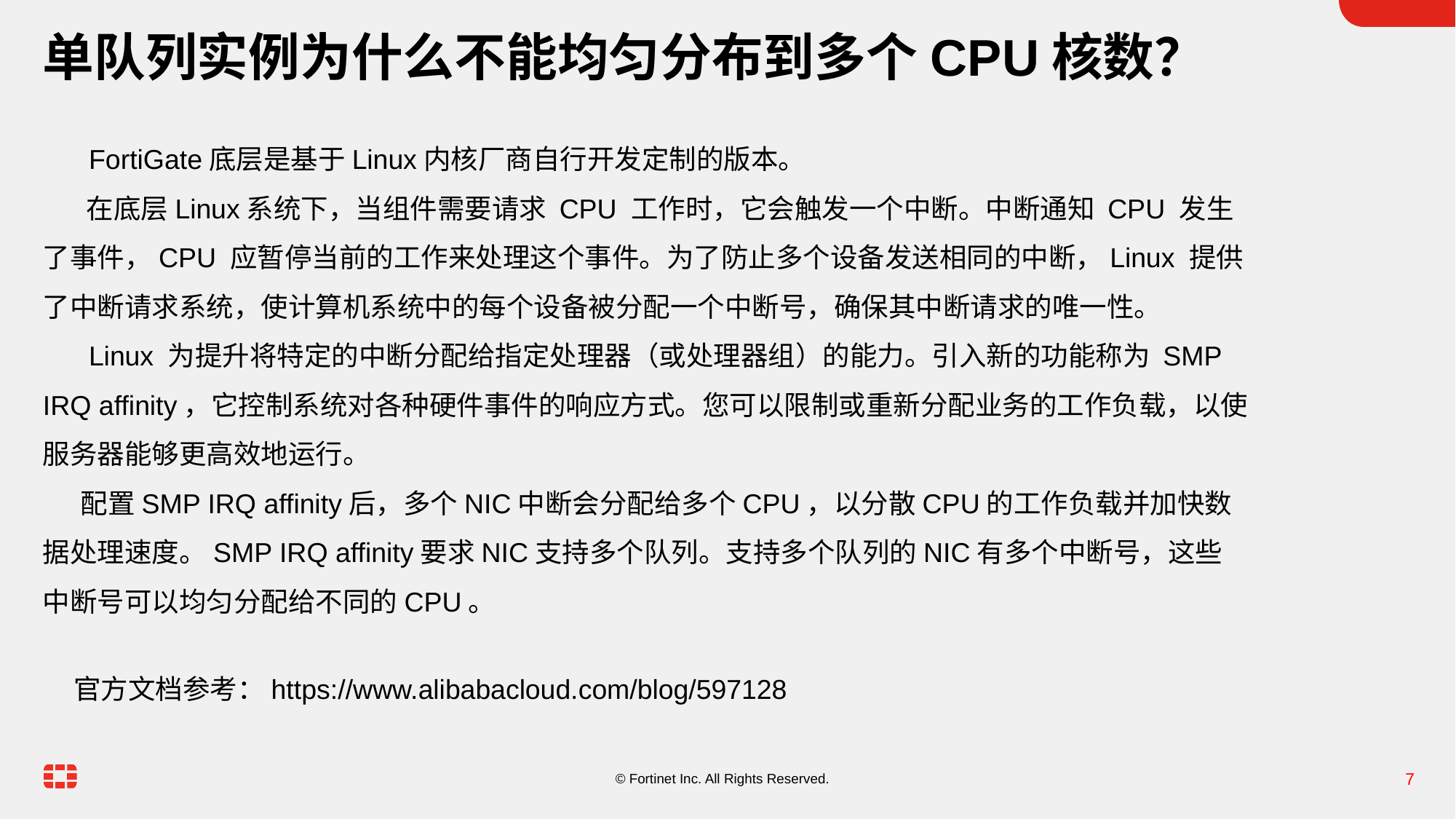

# 单队列实例为什么不能均匀分布到多个CPU核数？
      FortiGate底层是基于Linux内核厂商自行开发定制的版本。
      在底层Linux系统下，当组件需要请求 CPU 工作时，它会触发一个中断。中断通知 CPU 发生了事件，CPU 应暂停当前的工作来处理这个事件。为了防止多个设备发送相同的中断，Linux 提供了中断请求系统，使计算机系统中的每个设备被分配一个中断号，确保其中断请求的唯一性。
      Linux 为提升将特定的中断分配给指定处理器（或处理器组）的能力。引入新的功能称为 SMP IRQ affinity，它控制系统对各种硬件事件的响应方式。您可以限制或重新分配业务的工作负载，以使服务器能够更高效地运行。
     配置SMP IRQ affinity后，多个NIC中断会分配给多个CPU，以分散CPU的工作负载并加快数据处理速度。SMP IRQ affinity要求NIC支持多个队列。支持多个队列的NIC有多个中断号，这些中断号可以均匀分配给不同的CPU。
官方文档参考：https://www.alibabacloud.com/blog/597128